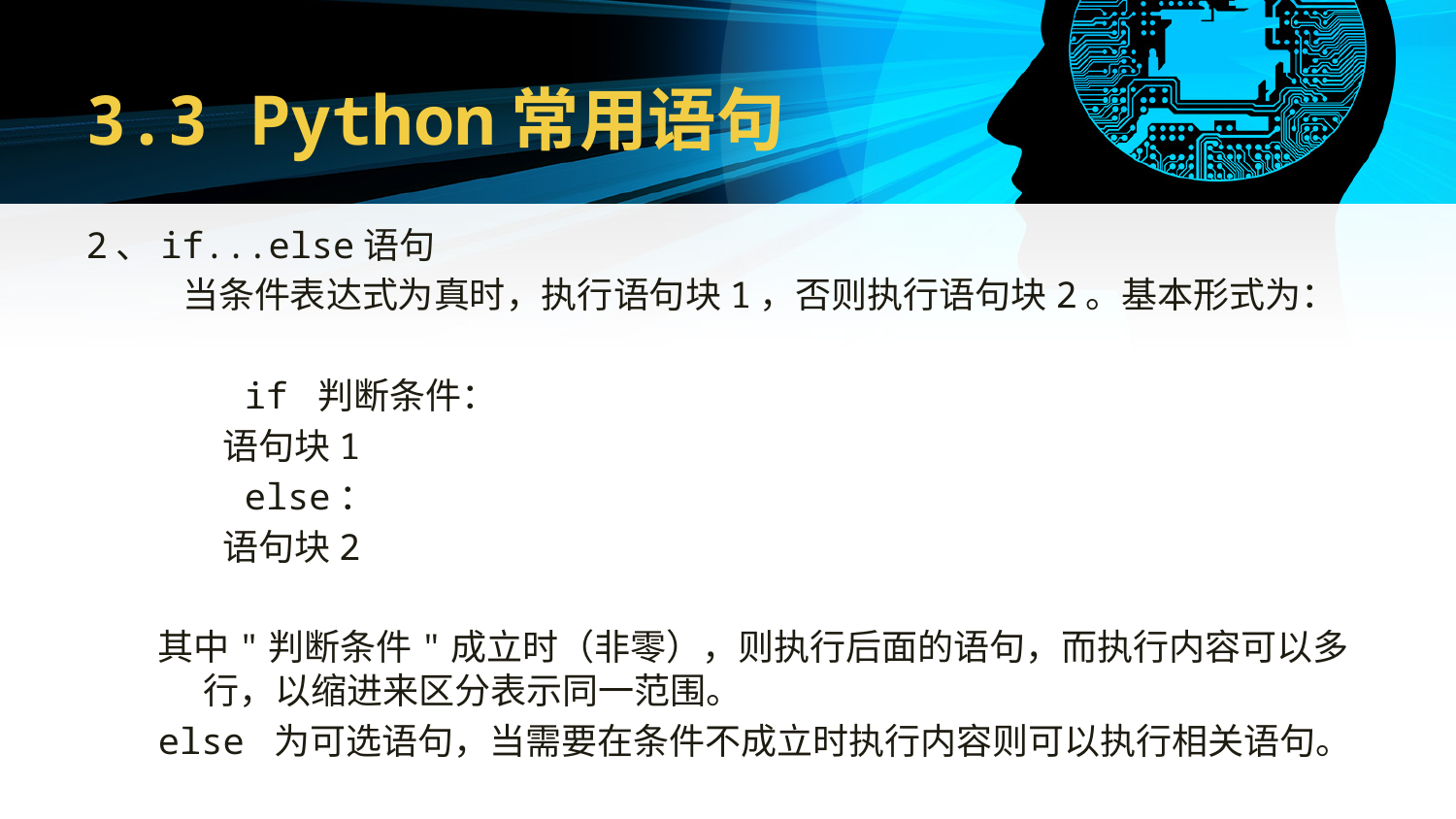

# 3.3 Python常用语句
2、if...else语句
  当条件表达式为真时，执行语句块1，否则执行语句块2。基本形式为：

    if 判断条件：
       语句块1
    else：
       语句块2

其中"判断条件"成立时（非零），则执行后面的语句，而执行内容可以多行，以缩进来区分表示同一范围。
else 为可选语句，当需要在条件不成立时执行内容则可以执行相关语句。